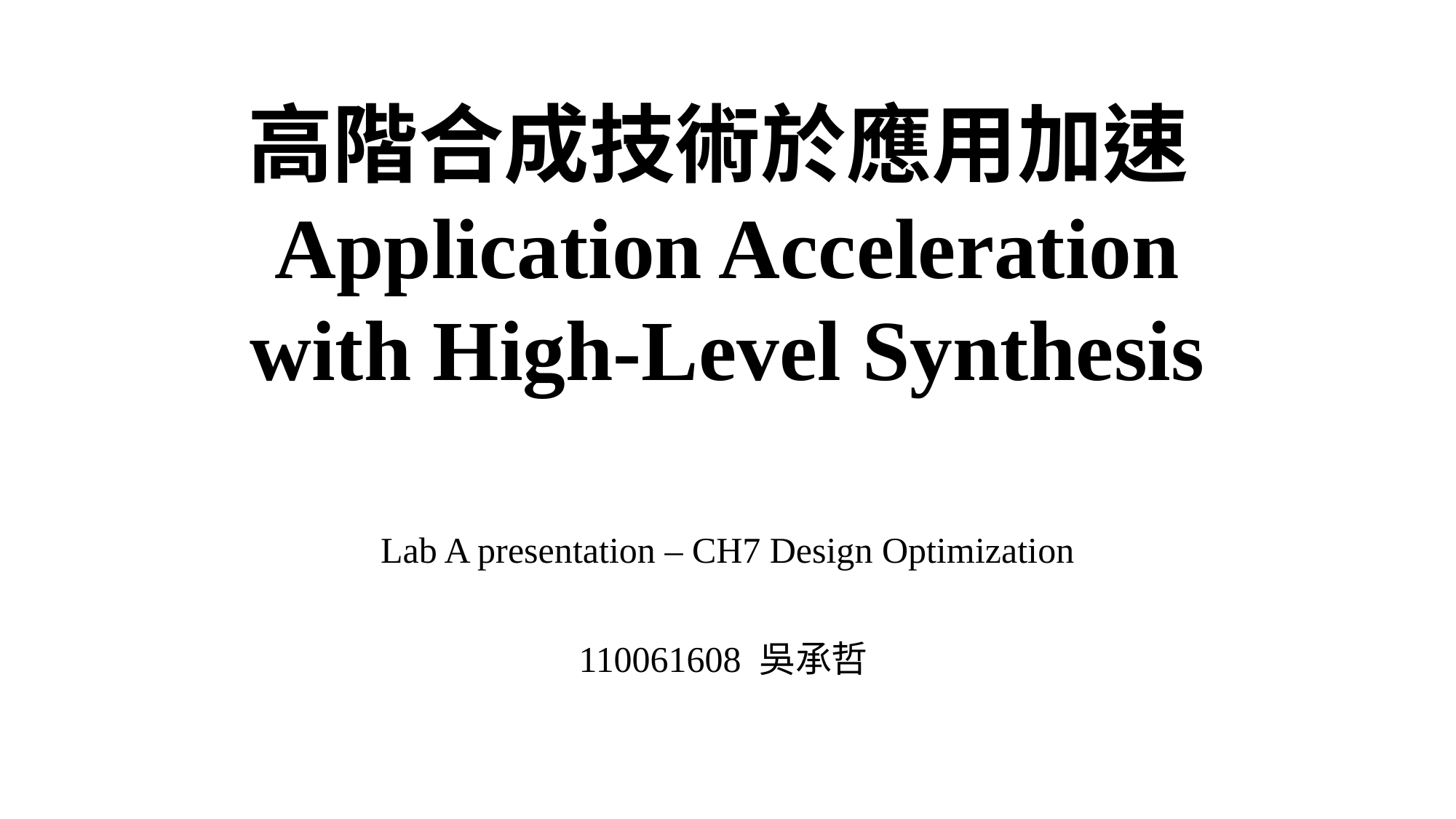

# 高階合成技術於應用加速Application Acceleration with High-Level Synthesis
Lab A presentation – CH7 Design Optimization

110061608 吳承哲